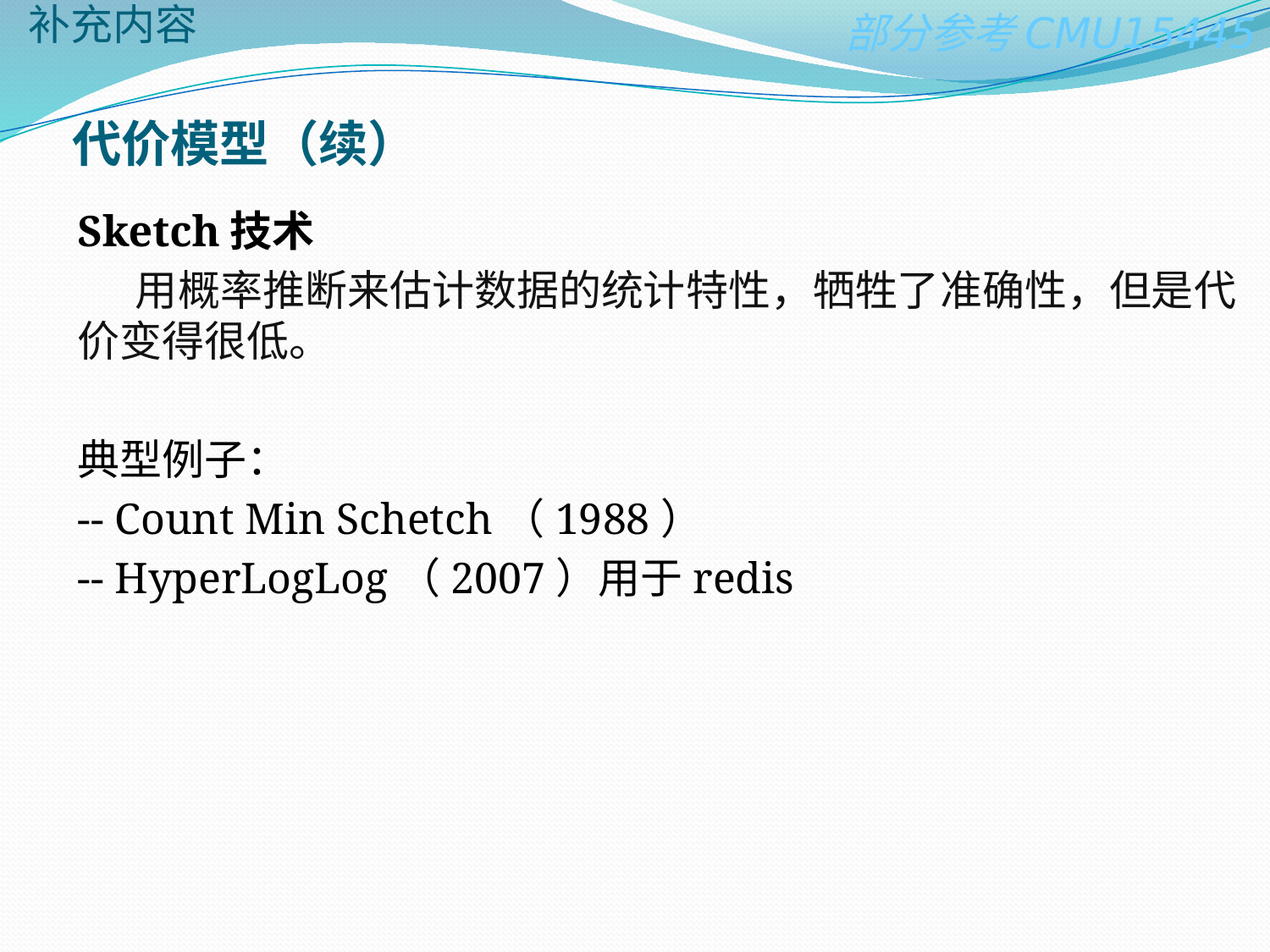

补充内容
代价模型（续）
Sketch技术
     用概率推断来估计数据的统计特性，牺牲了准确性，但是代价变得很低。

典型例子：
-- Count Min Schetch（1988）
-- HyperLogLog（2007）用于redis